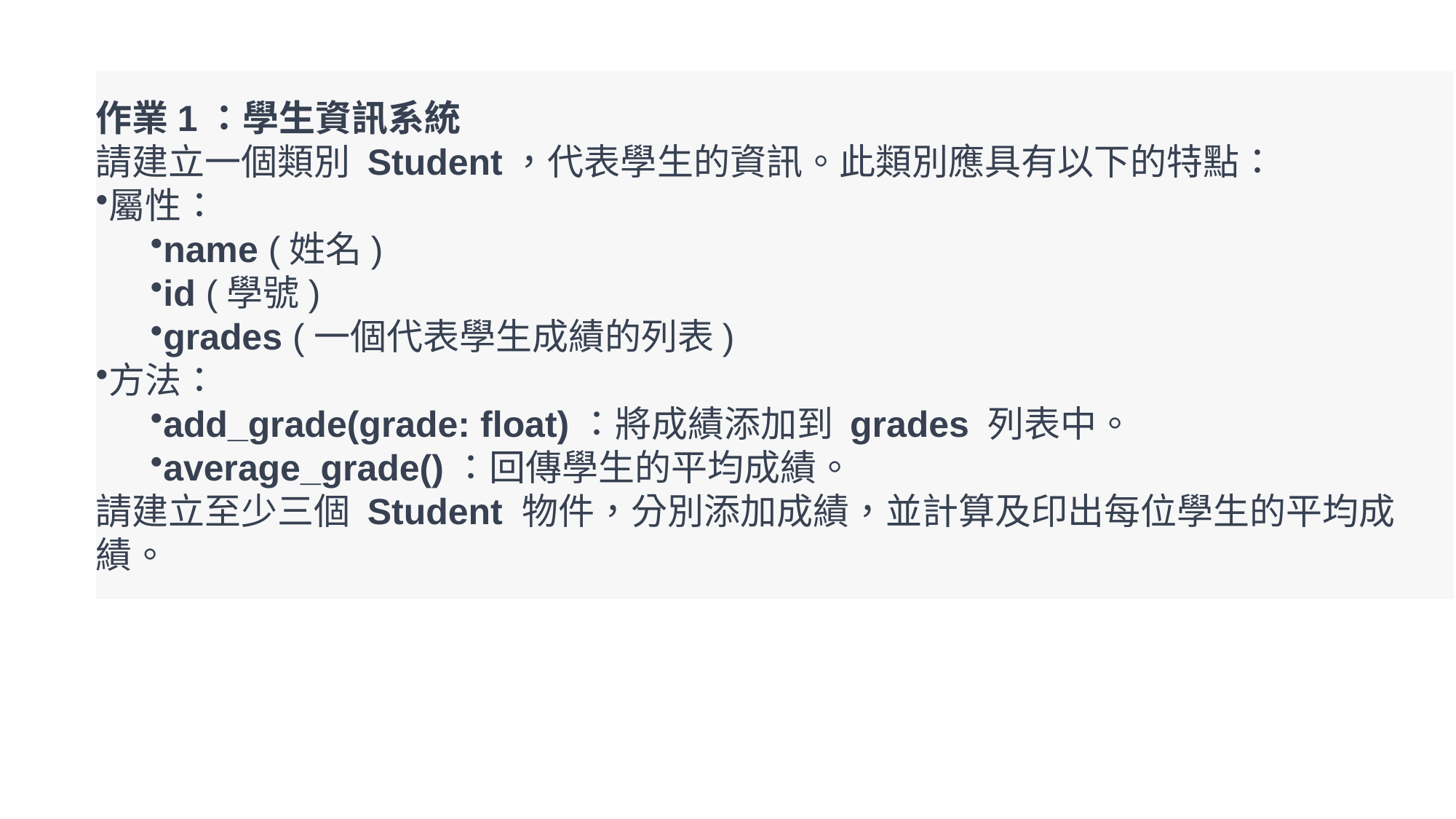

作業1：學生資訊系統
請建立一個類別 Student，代表學生的資訊。此類別應具有以下的特點：
屬性：
name (姓名)
id (學號)
grades (一個代表學生成績的列表)
方法：
add_grade(grade: float)：將成績添加到 grades 列表中。
average_grade()：回傳學生的平均成績。
請建立至少三個 Student 物件，分別添加成績，並計算及印出每位學生的平均成績。